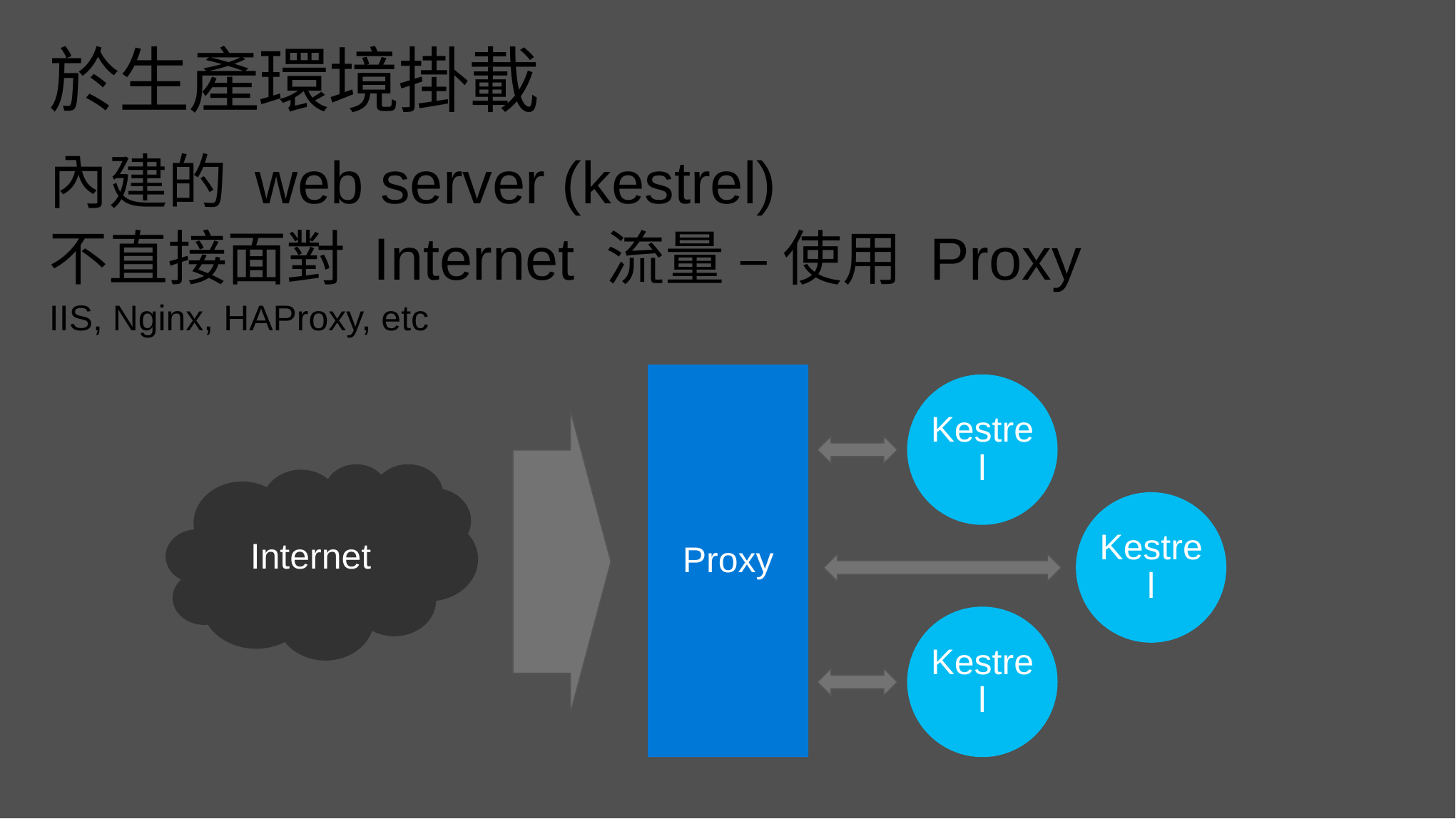

# 於生產環境掛載
內建的 web server (kestrel)
不直接面對 Internet 流量 – 使用 Proxy
IIS, Nginx, HAProxy, etc

Proxy
Kestrel

Internet
Kestrel

Kestrel